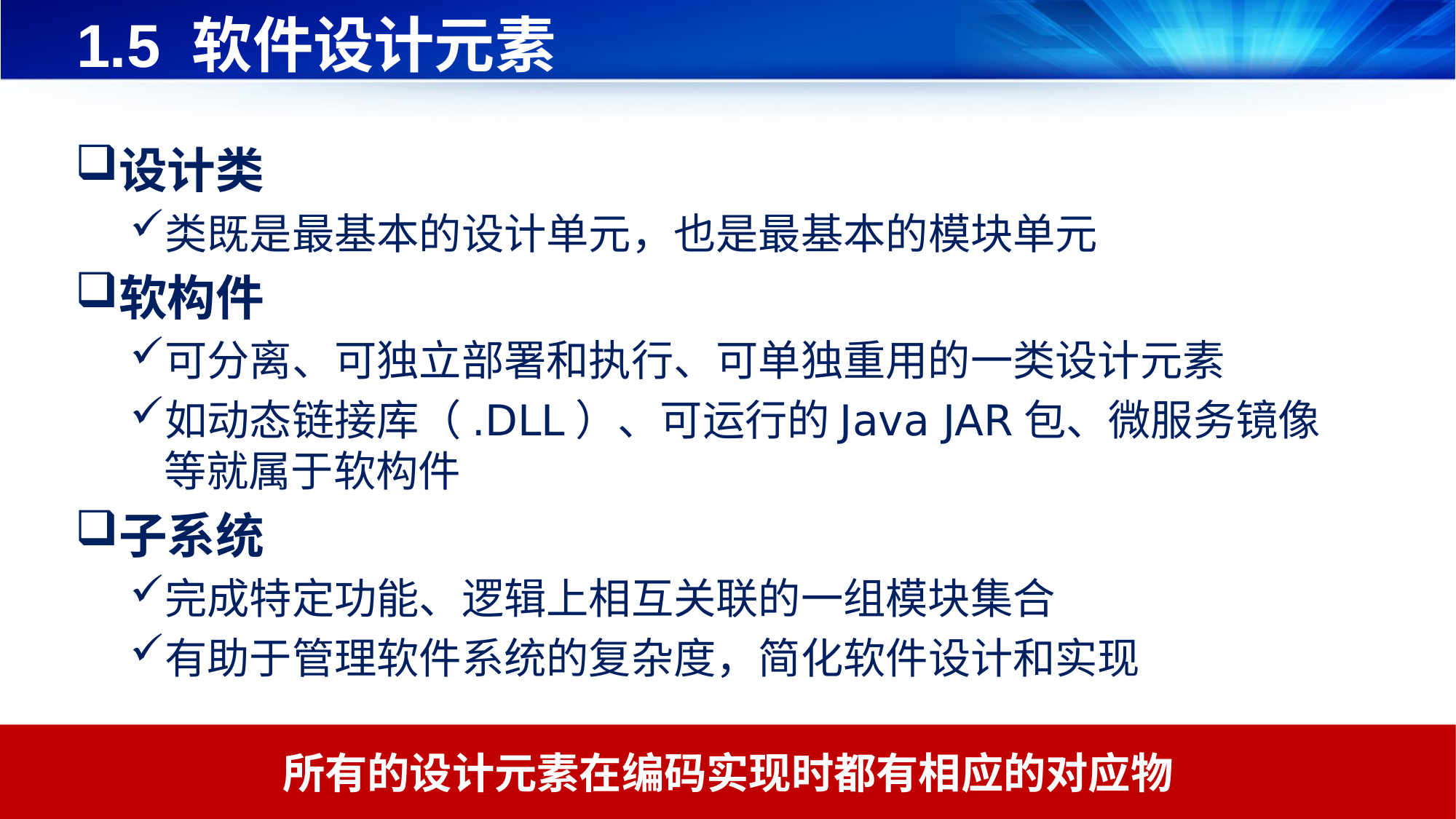

# 1.5 软件设计元素
设计类
类既是最基本的设计单元，也是最基本的模块单元
软构件
可分离、可独立部署和执行、可单独重用的一类设计元素
如动态链接库（.DLL）、可运行的Java JAR包、微服务镜像等就属于软构件
子系统
完成特定功能、逻辑上相互关联的一组模块集合
有助于管理软件系统的复杂度，简化软件设计和实现

所有的设计元素在编码实现时都有相应的对应物